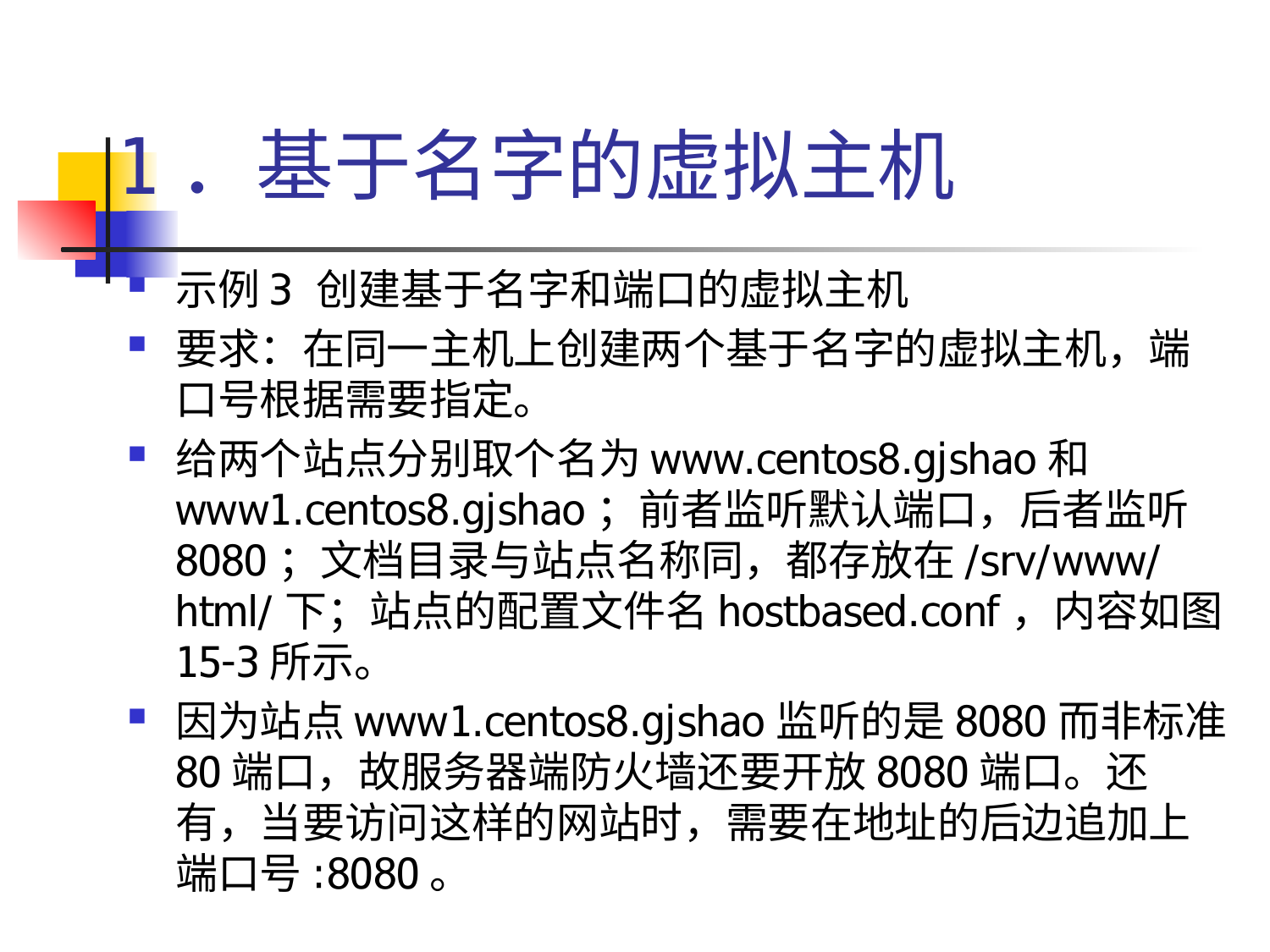

# 1．基于名字的虚拟主机
示例3 创建基于名字和端口的虚拟主机
要求：在同一主机上创建两个基于名字的虚拟主机，端口号根据需要指定。
给两个站点分别取个名为www.centos8.gjshao和www1.centos8.gjshao；前者监听默认端口，后者监听8080；文档目录与站点名称同，都存放在/srv/www/html/下；站点的配置文件名hostbased.conf，内容如图15-3所示。
因为站点www1.centos8.gjshao监听的是8080而非标准80端口，故服务器端防火墙还要开放8080端口。还有，当要访问这样的网站时，需要在地址的后边追加上端口号:8080。